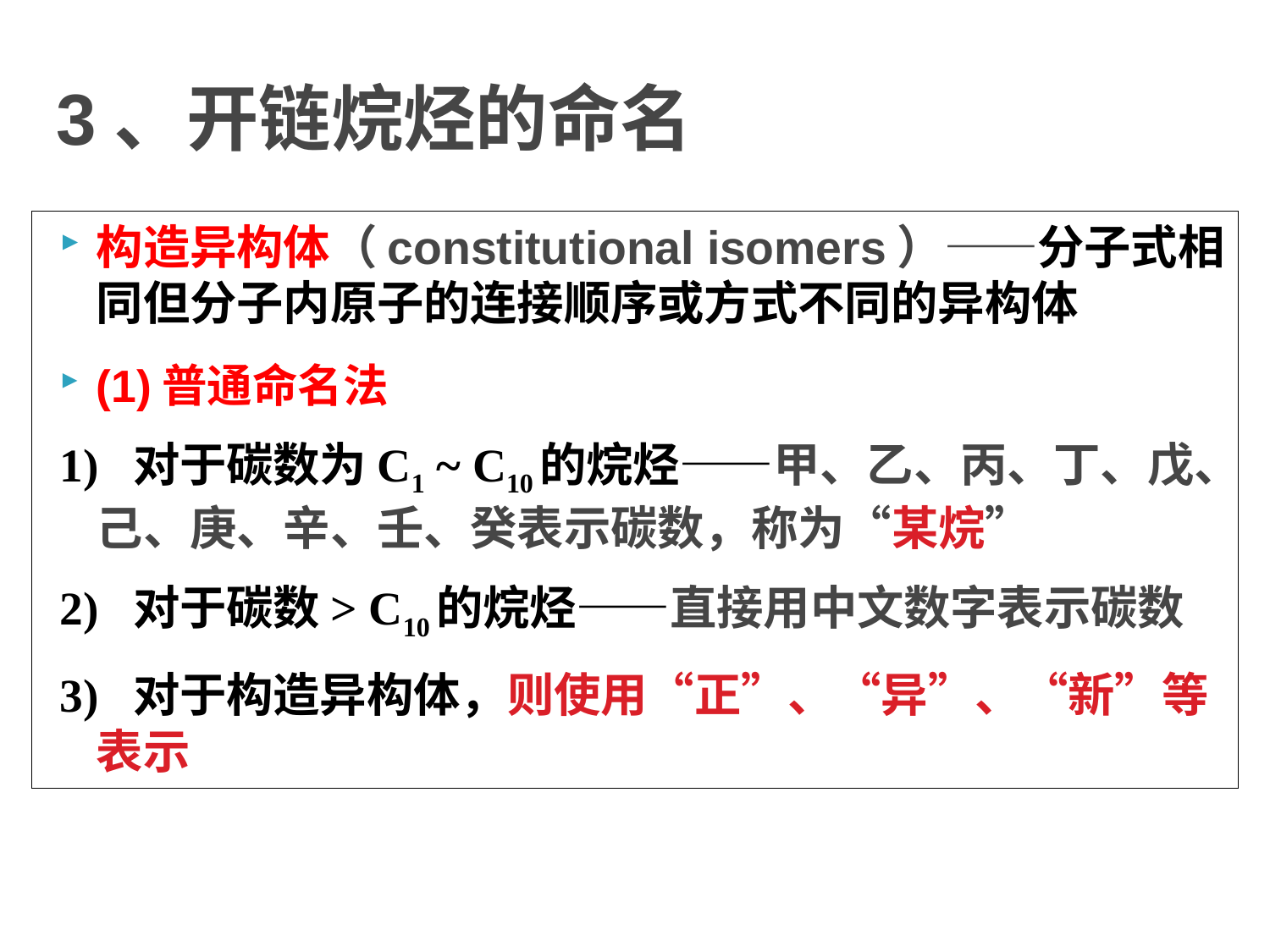

# 3、开链烷烃的命名
构造异构体（constitutional isomers）——分子式相同但分子内原子的连接顺序或方式不同的异构体
(1)普通命名法
1)  对于碳数为C1 ~ C10的烷烃——甲、乙、丙、丁、戊、己、庚、辛、壬、癸表示碳数，称为“某烷”
2)  对于碳数> C10的烷烃——直接用中文数字表示碳数
3)  对于构造异构体，则使用“正”、“异”、“新”等表示